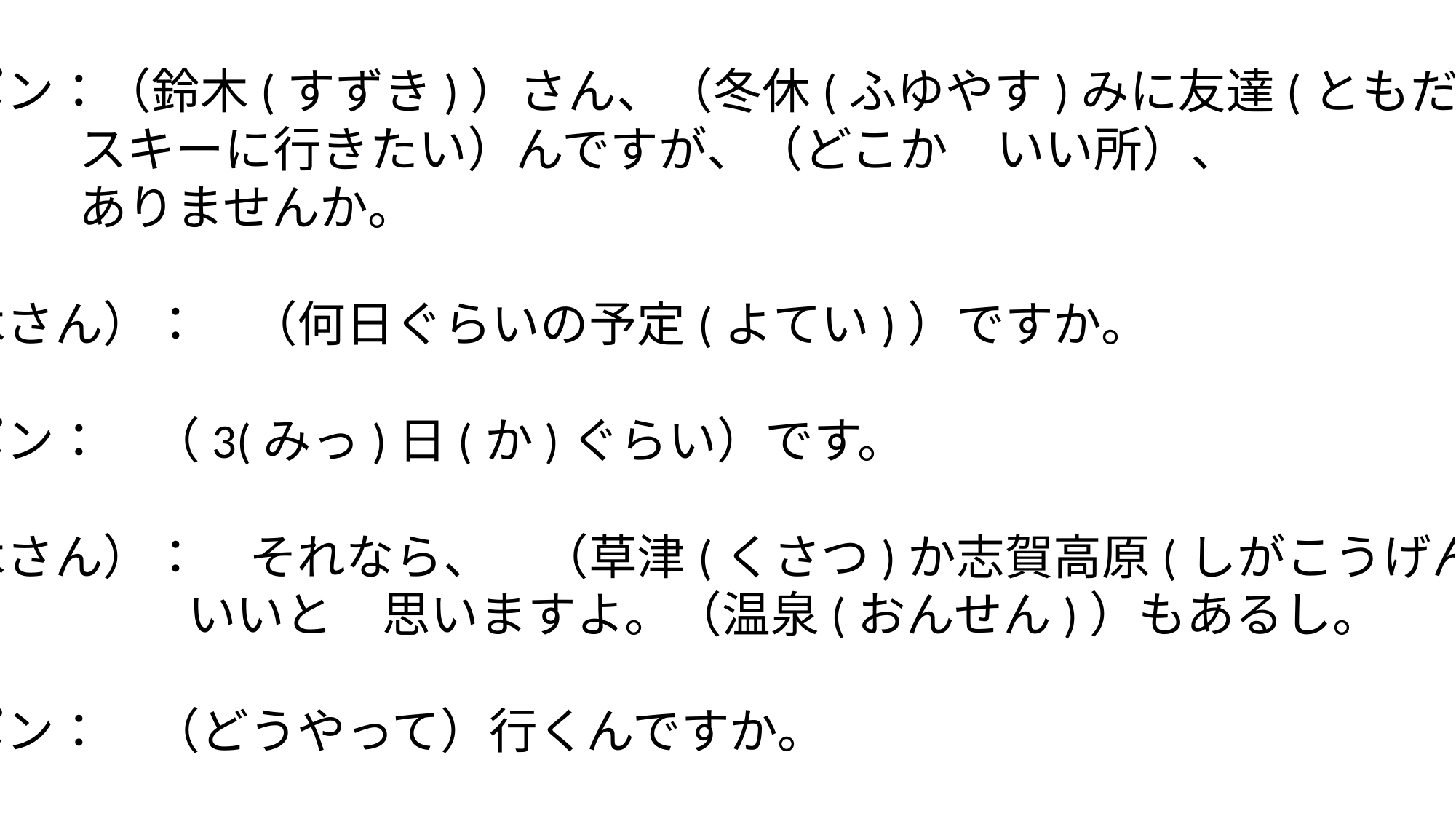

タワポン：（鈴木(すずき)）さん、（冬休(ふゆやす)みに友達(ともだち)と
		スキーに行きたい）んですが、（どこか　いい所）、
		ありませんか。

（鈴木さん）：　（何日ぐらいの予定(よてい)）ですか。

タワポン：　（3(みっ)日(か)ぐらい）です。

（鈴木さん）：　それなら、　（草津(くさつ)か志賀高原(しがこうげん)）が
　			いいと　思いますよ。（温泉(おんせん)）もあるし。

タワポン：　（どうやって）行くんですか。